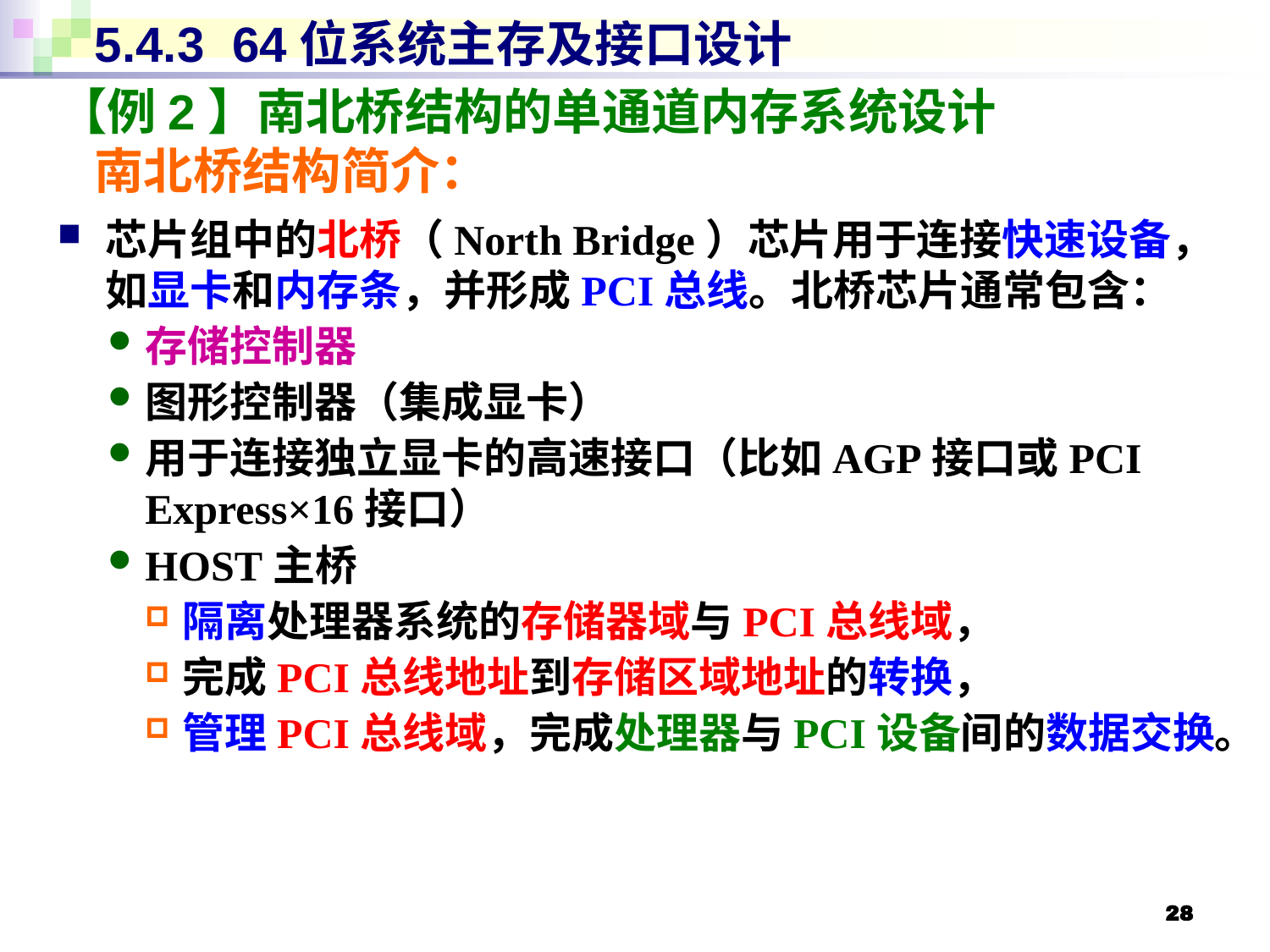

# 5.4.3  64位系统主存及接口设计
【例2】南北桥结构的单通道内存系统设计
南北桥结构简介：
芯片组中的北桥（North Bridge）芯片用于连接快速设备，如显卡和内存条，并形成PCI总线。北桥芯片通常包含：
存储控制器
图形控制器（集成显卡）
用于连接独立显卡的高速接口（比如AGP接口或PCI Express×16接口）
HOST主桥
隔离处理器系统的存储器域与PCI总线域，
完成PCI总线地址到存储区域地址的转换，
管理PCI总线域，完成处理器与PCI设备间的数据交换。
28